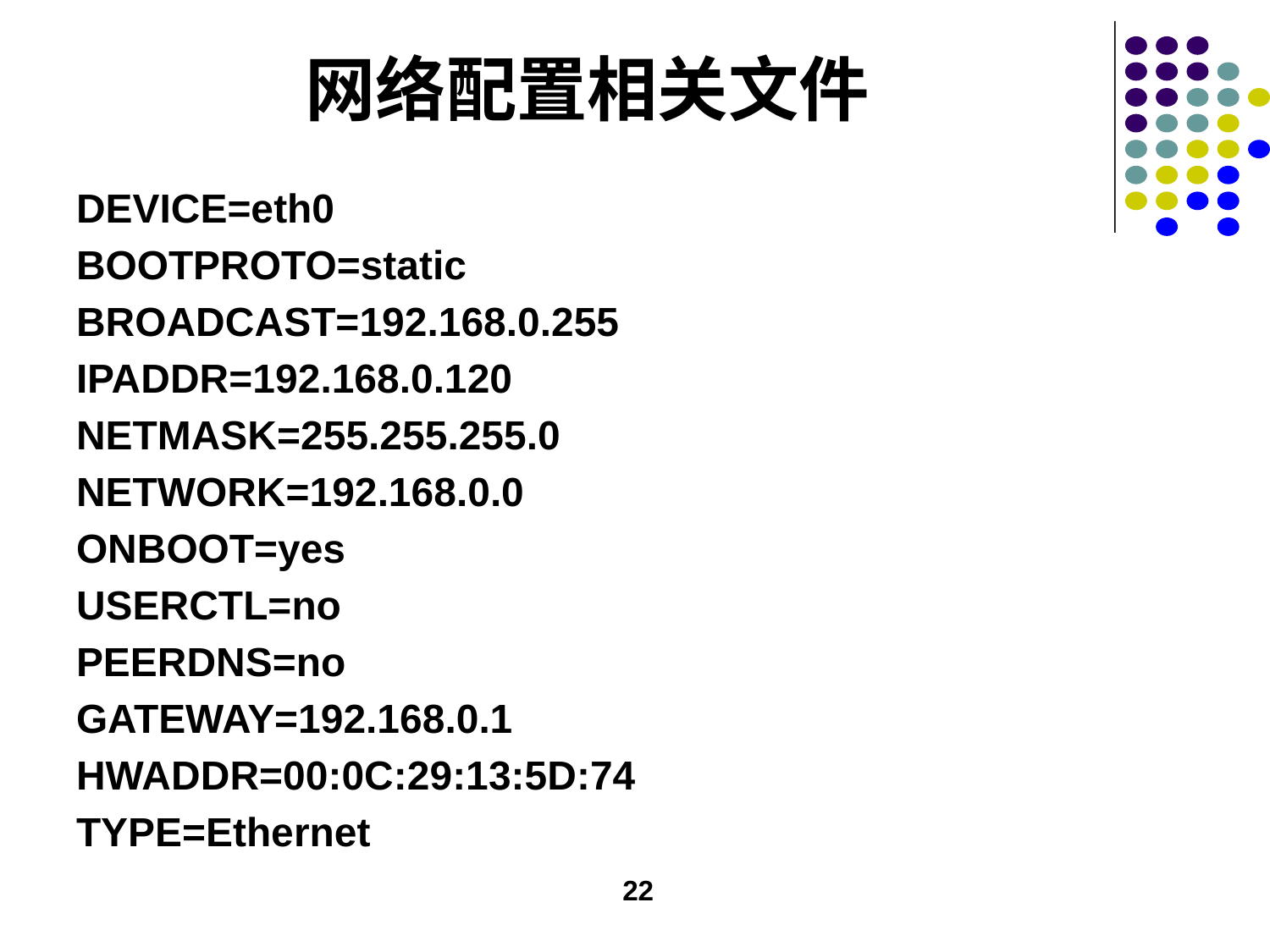

# 网络配置相关文件
DEVICE=eth0
BOOTPROTO=static
BROADCAST=192.168.0.255
IPADDR=192.168.0.120
NETMASK=255.255.255.0
NETWORK=192.168.0.0
ONBOOT=yes
USERCTL=no
PEERDNS=no
GATEWAY=192.168.0.1
HWADDR=00:0C:29:13:5D:74
TYPE=Ethernet
22